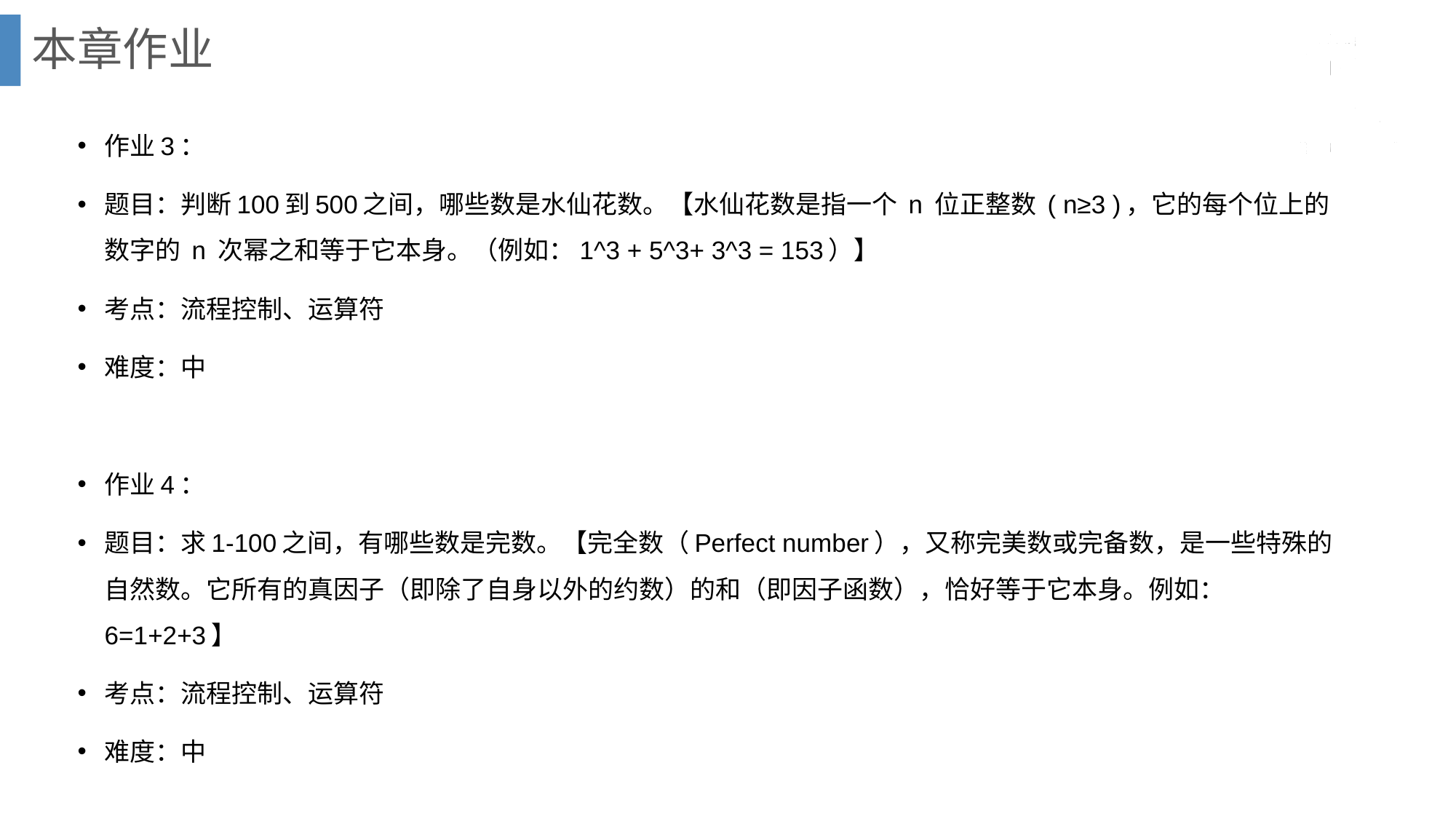

# 本章作业
作业3：
题目：判断100到500之间，哪些数是水仙花数。【水仙花数是指一个 n 位正整数 ( n≥3 )，它的每个位上的数字的 n 次幂之和等于它本身。（例如：1^3 + 5^3+ 3^3 = 153）】
考点：流程控制、运算符
难度：中

作业4：
题目：求1-100之间，有哪些数是完数。【完全数（Perfect number），又称完美数或完备数，是一些特殊的自然数。它所有的真因子（即除了自身以外的约数）的和（即因子函数），恰好等于它本身。例如：6=1+2+3】
考点：流程控制、运算符
难度：中